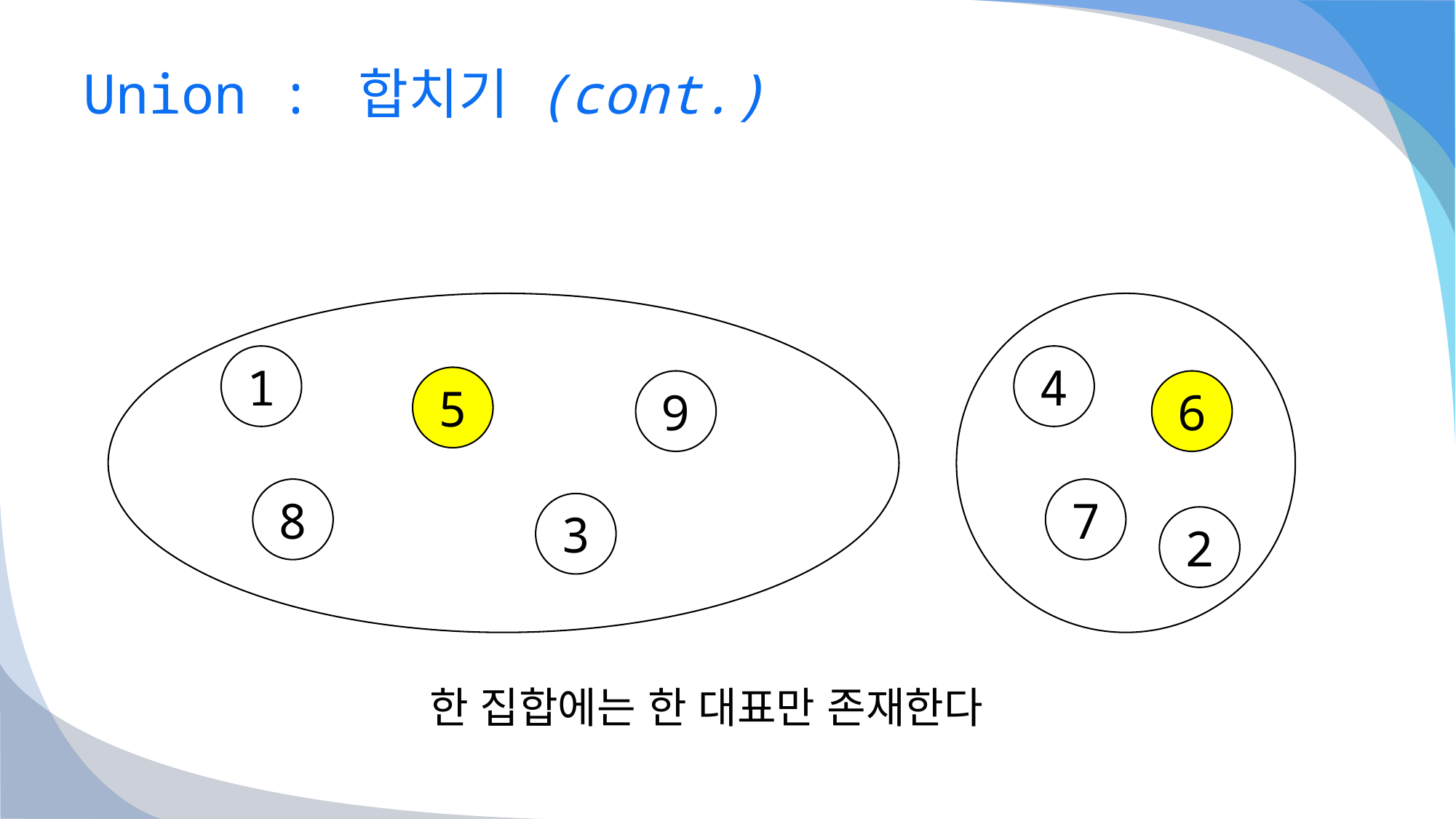

# Union : 합치기 (cont.)

1
4
5
9
6
8
7
3
2
한 집합에는 한 대표만 존재한다